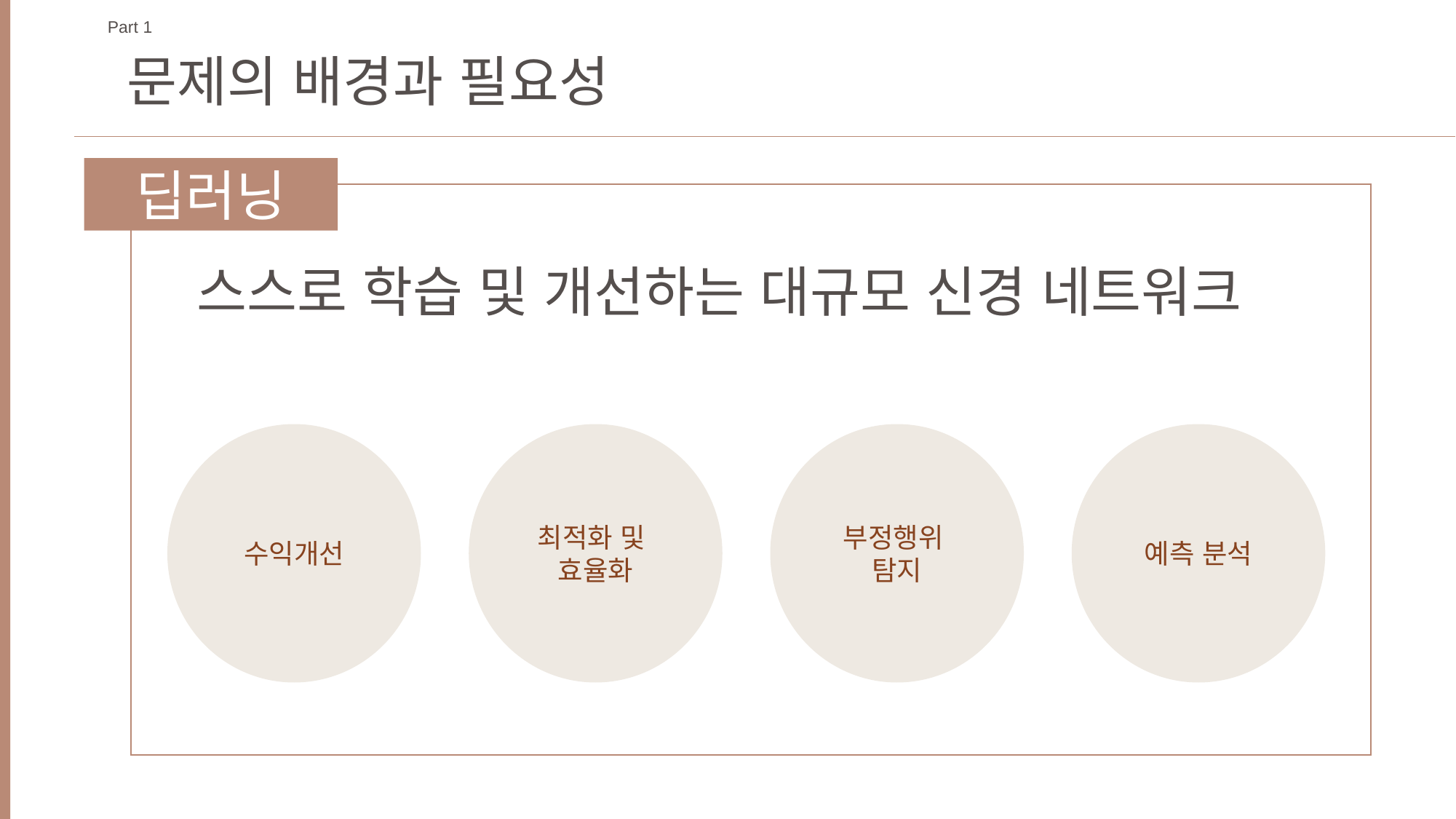

Part 1
문제의 배경과 필요성
딥러닝

스스로 학습 및 개선하는 대규모 신경 네트워크

수익개선
최적화 및
효율화
부정행위
탐지
예측 분석